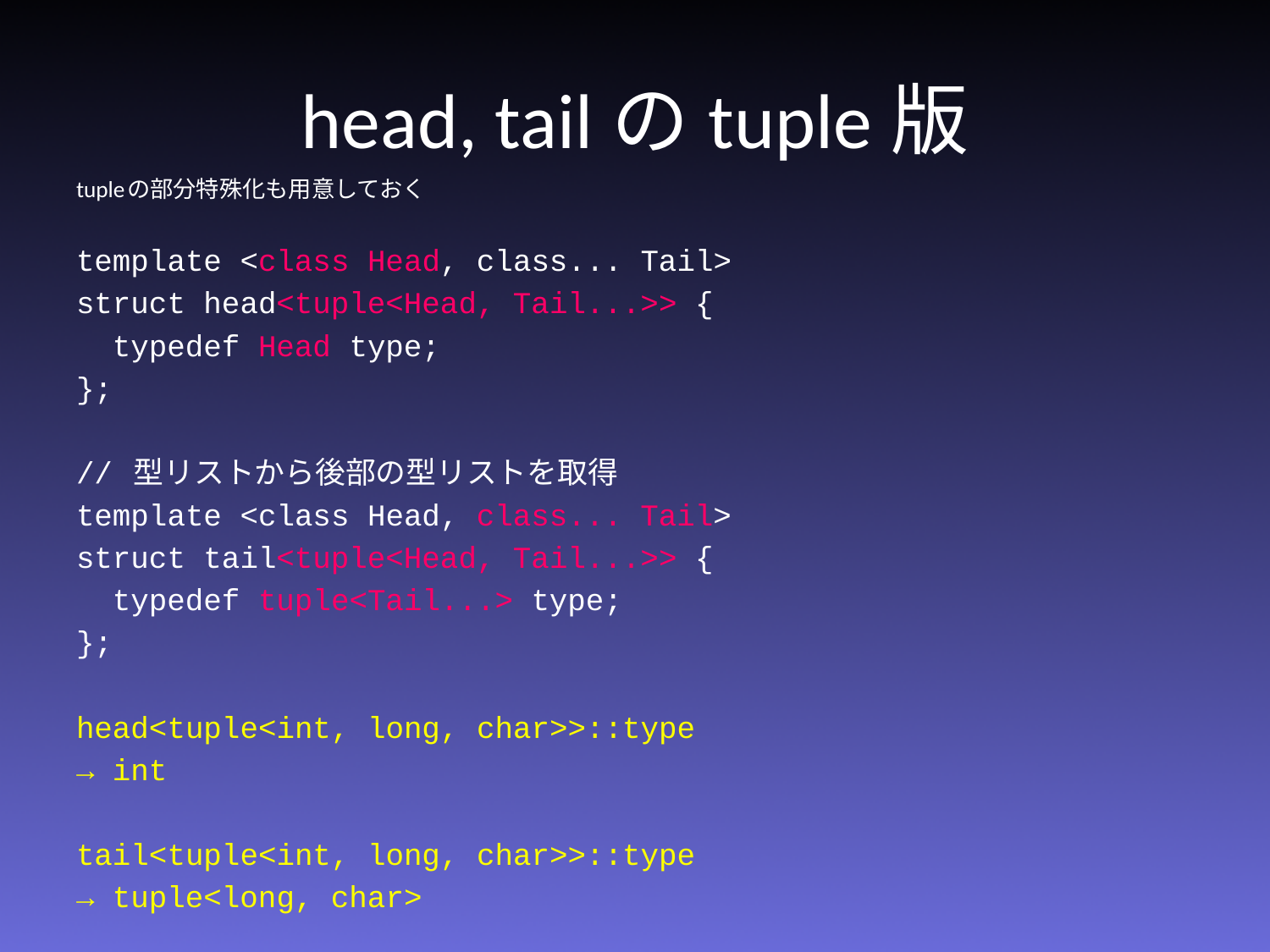

# head, tailのtuple版
tupleの部分特殊化も用意しておく

template <class Head, class... Tail>
struct head<tuple<Head, Tail...>> {
  typedef Head type;
};

// 型リストから後部の型リストを取得
template <class Head, class... Tail>
struct tail<tuple<Head, Tail...>> {
  typedef tuple<Tail...> type;
};

head<tuple<int, long, char>>::type
→ int

tail<tuple<int, long, char>>::type
→ tuple<long, char>